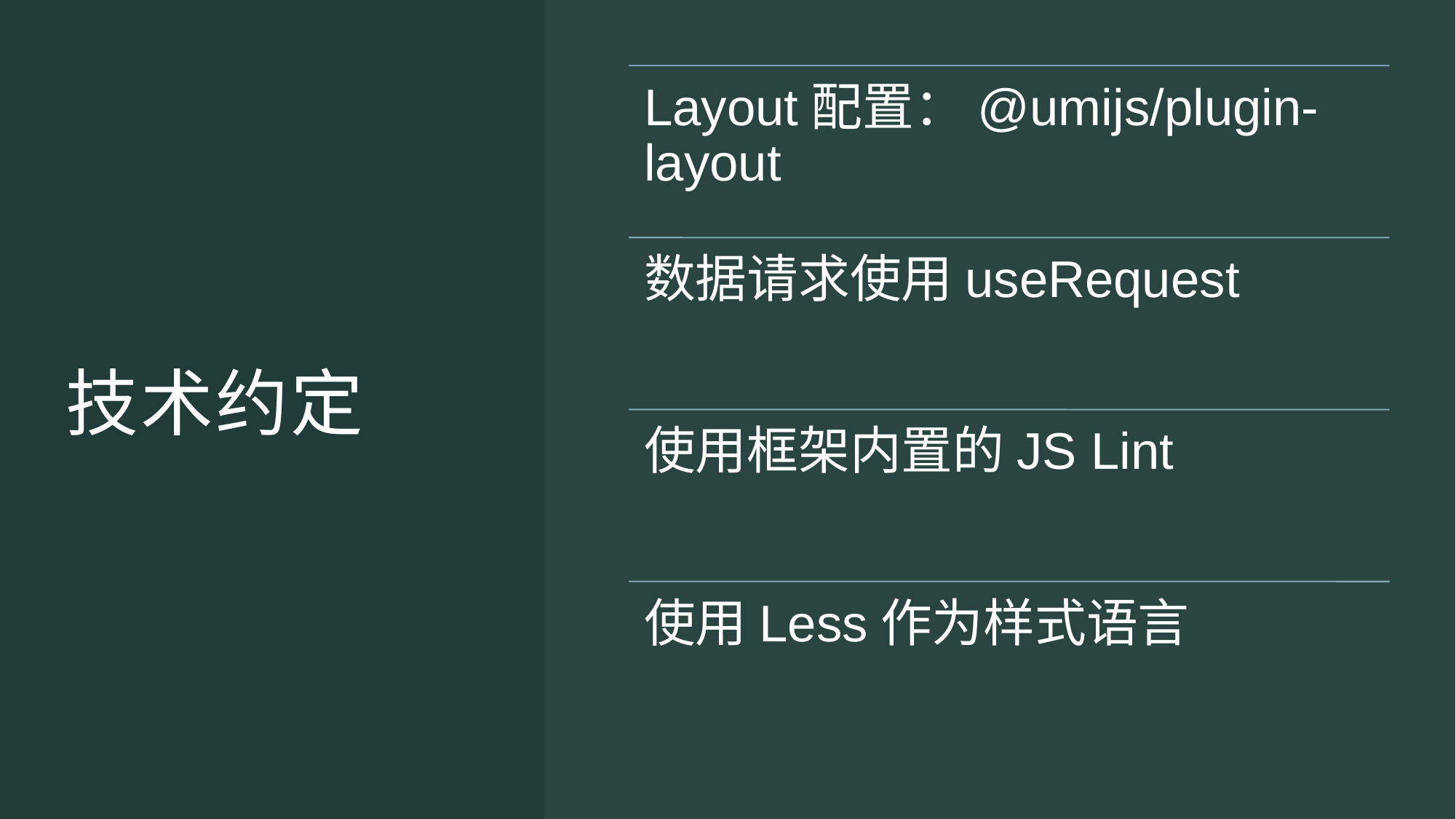

# 技术约定
Layout配置：@umijs/plugin-layout
数据请求使用useRequest
使用框架内置的JS Lint
使用Less作为样式语言